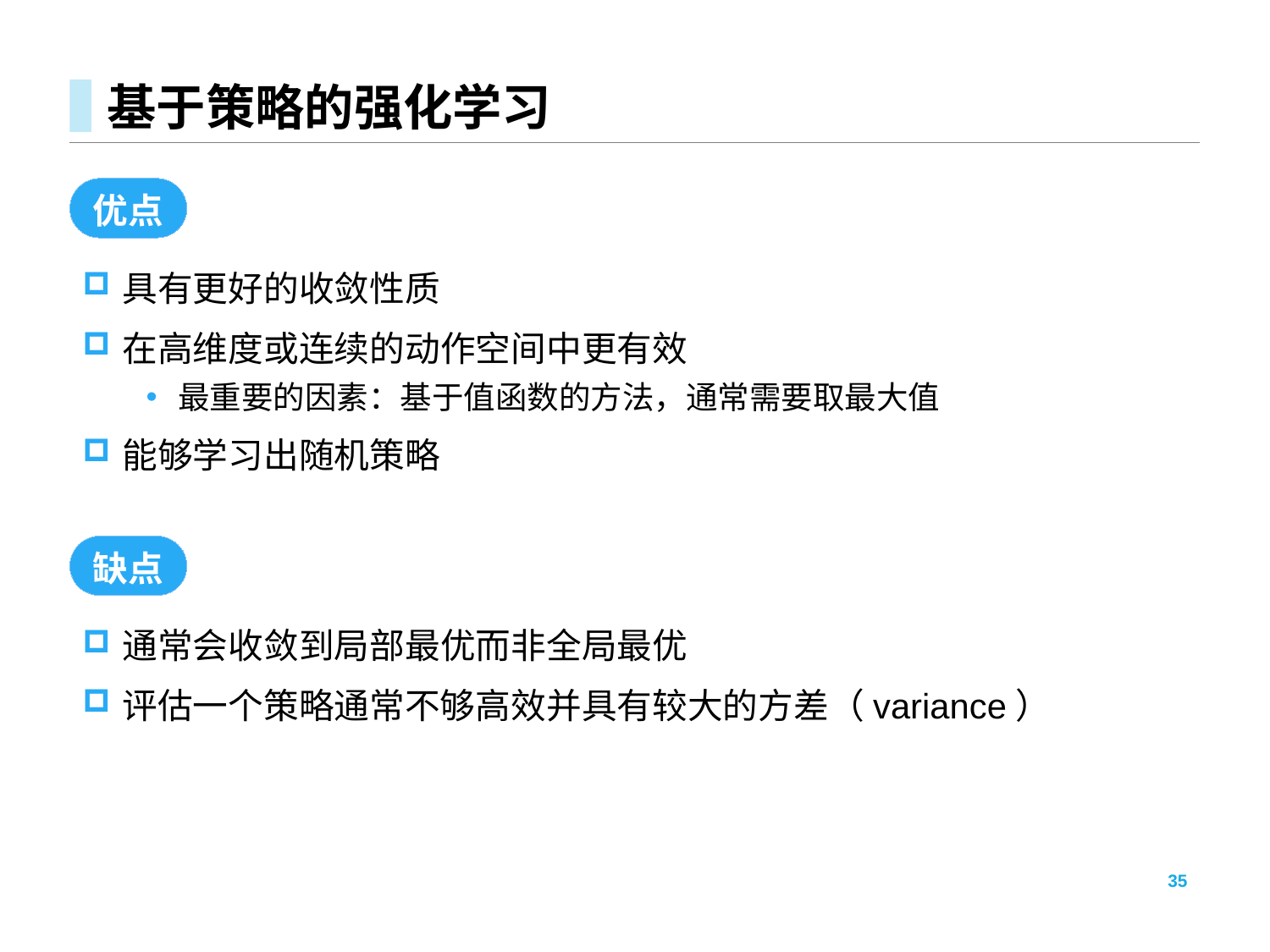

# 基于策略的强化学习
优点
具有更好的收敛性质
在高维度或连续的动作空间中更有效
最重要的因素：基于值函数的方法，通常需要取最大值
能够学习出随机策略
缺点
通常会收敛到局部最优而非全局最优
评估一个策略通常不够高效并具有较大的方差（variance）

35